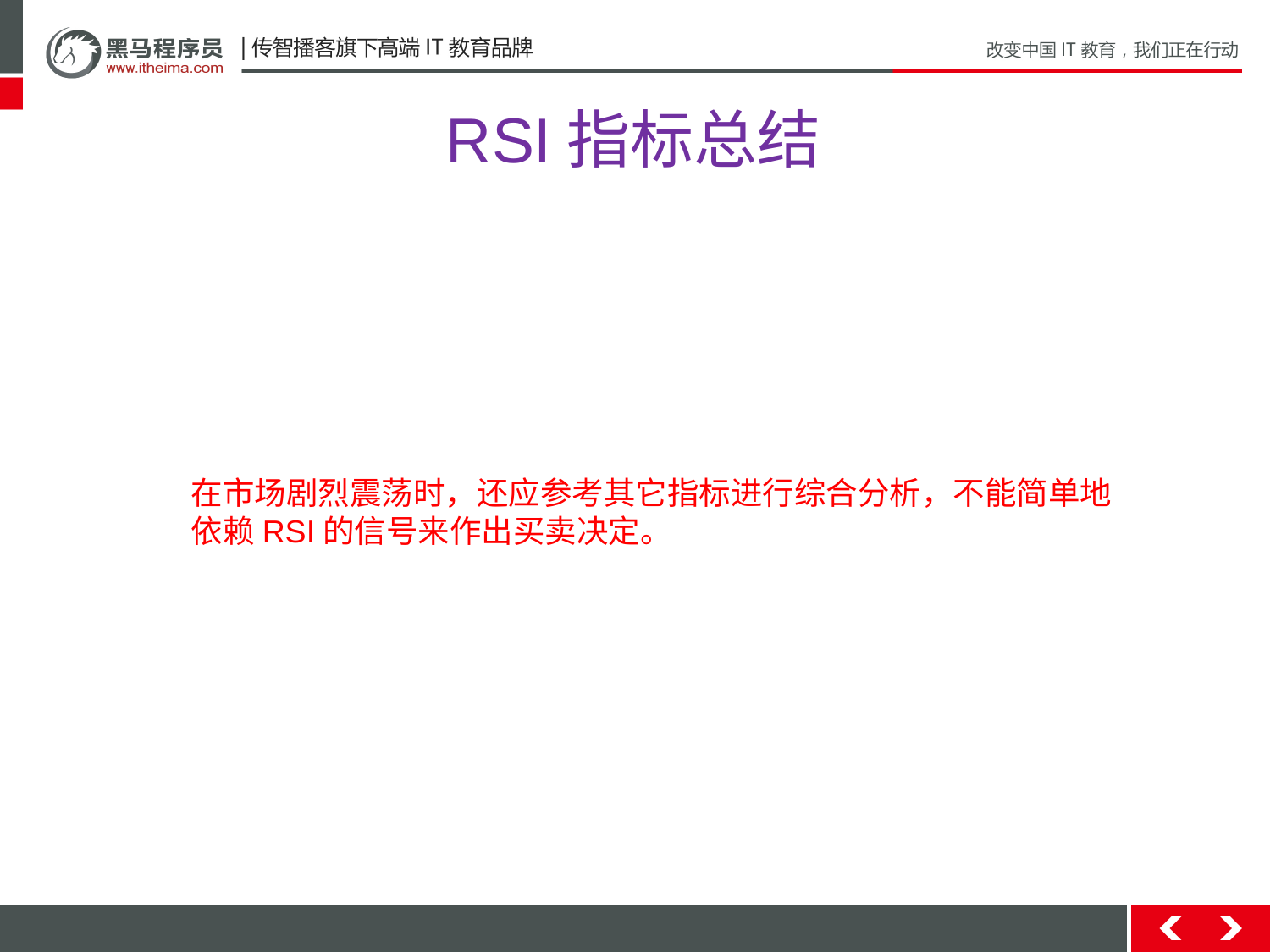

# RSI指标总结
在市场剧烈震荡时，还应参考其它指标进行综合分析，不能简单地
依赖RSI的信号来作出买卖决定。